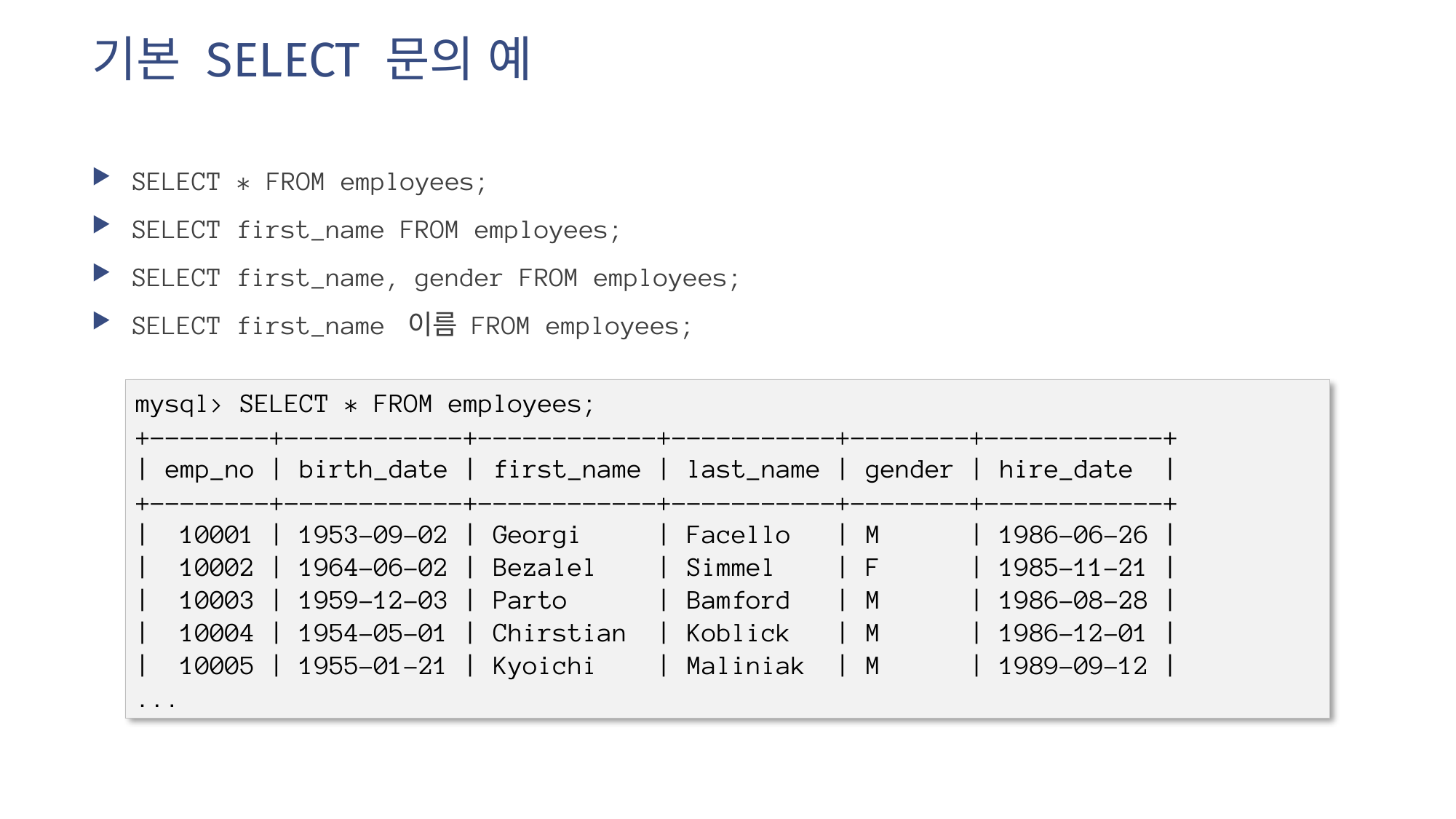

# 기본 SELECT 문의 예
SELECT * FROM employees;
SELECT first_name FROM employees;
SELECT first_name, gender FROM employees;
SELECT first_name 이름 FROM employees;
mysql> SELECT * FROM employees;
+--------+------------+------------+-----------+--------+------------+
| emp_no | birth_date | first_name | last_name | gender | hire_date  |
+--------+------------+------------+-----------+--------+------------+
|  10001 | 1953-09-02 | Georgi     | Facello   | M      | 1986-06-26 |
|  10002 | 1964-06-02 | Bezalel    | Simmel    | F      | 1985-11-21 |
|  10003 | 1959-12-03 | Parto      | Bamford   | M      | 1986-08-28 |
|  10004 | 1954-05-01 | Chirstian  | Koblick   | M      | 1986-12-01 |
|  10005 | 1955-01-21 | Kyoichi    | Maliniak  | M      | 1989-09-12 |
...